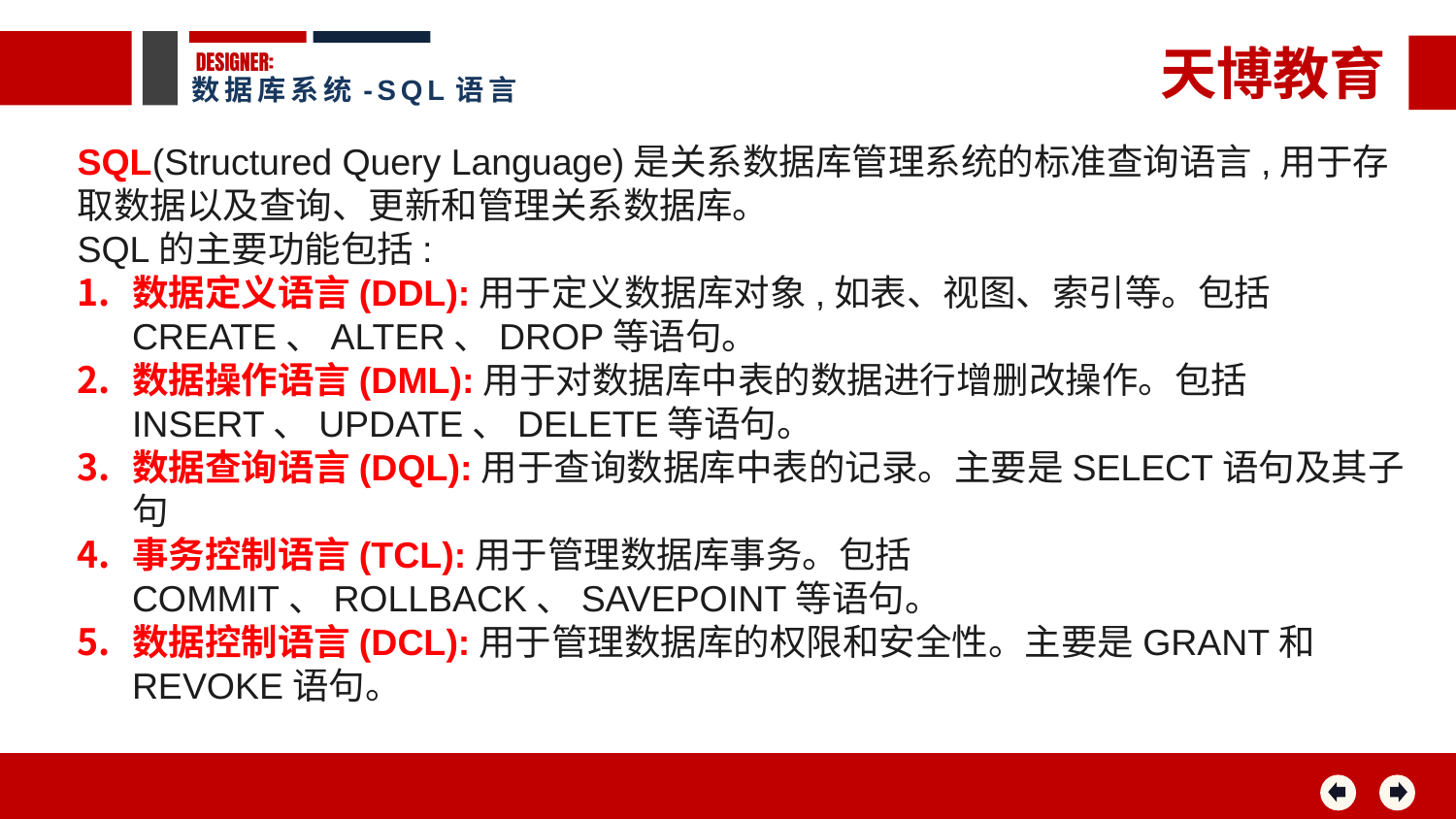

天博教育
DESIGNER:
数据库系统-SQL语言
SQL(Structured Query Language)是关系数据库管理系统的标准查询语言,用于存取数据以及查询、更新和管理关系数据库。
SQL的主要功能包括:
数据定义语言(DDL):用于定义数据库对象,如表、视图、索引等。包括CREATE、ALTER、DROP等语句。
数据操作语言(DML):用于对数据库中表的数据进行增删改操作。包括INSERT、UPDATE、DELETE等语句。
数据查询语言(DQL):用于查询数据库中表的记录。主要是SELECT语句及其子句
事务控制语言(TCL):用于管理数据库事务。包括COMMIT、ROLLBACK、SAVEPOINT等语句。
数据控制语言(DCL):用于管理数据库的权限和安全性。主要是GRANT和REVOKE语句。